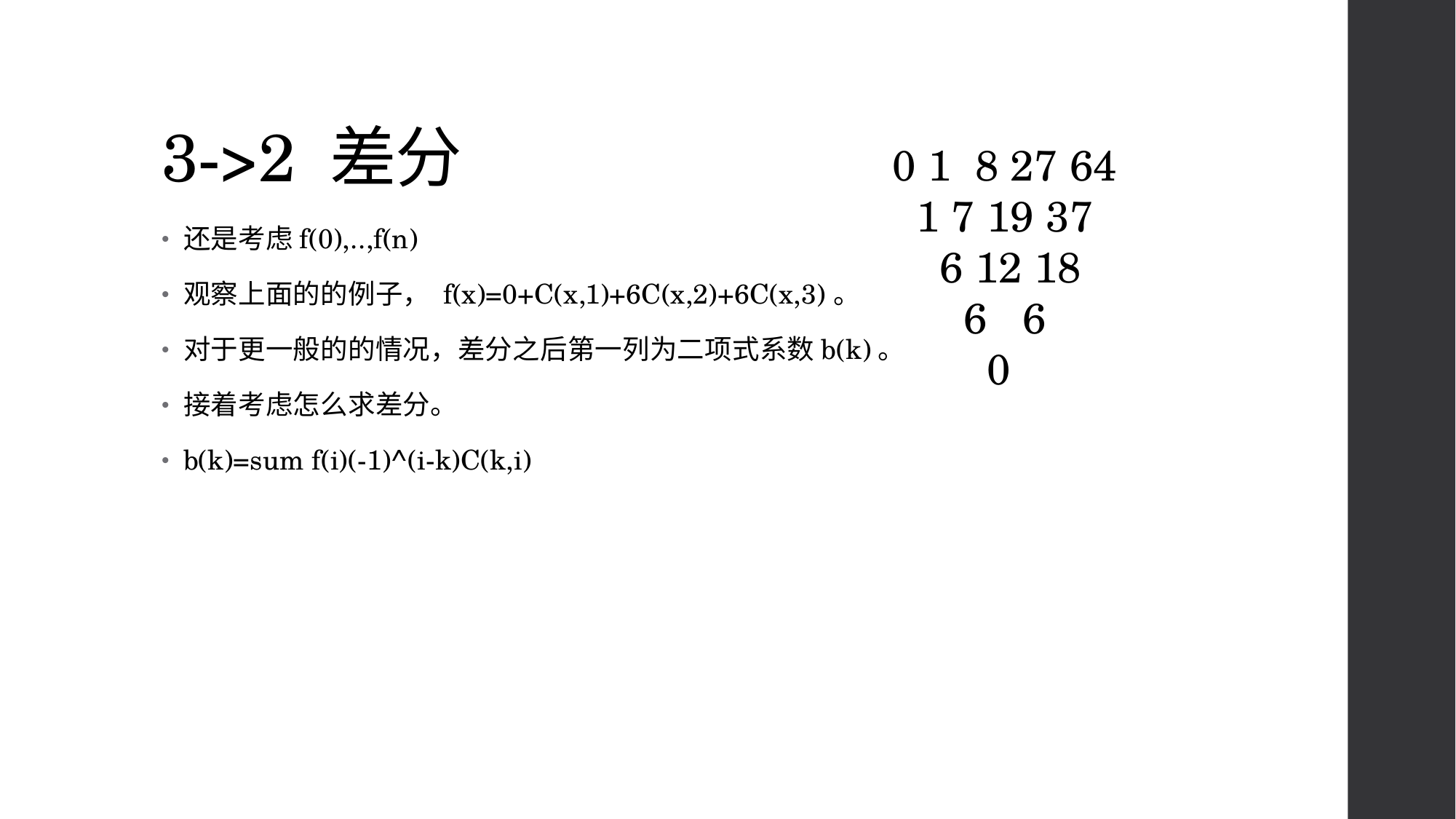

# 3->2 差分
0 1  8 27 64
  1 7 19 37
    6 12 18
      6   6
        0
还是考虑f(0),..,f(n)
观察上面的的例子， f(x)=0+C(x,1)+6C(x,2)+6C(x,3)。
对于更一般的的情况，差分之后第一列为二项式系数b(k)。
接着考虑怎么求差分。
b(k)=sum f(i)(-1)^(i-k)C(k,i)